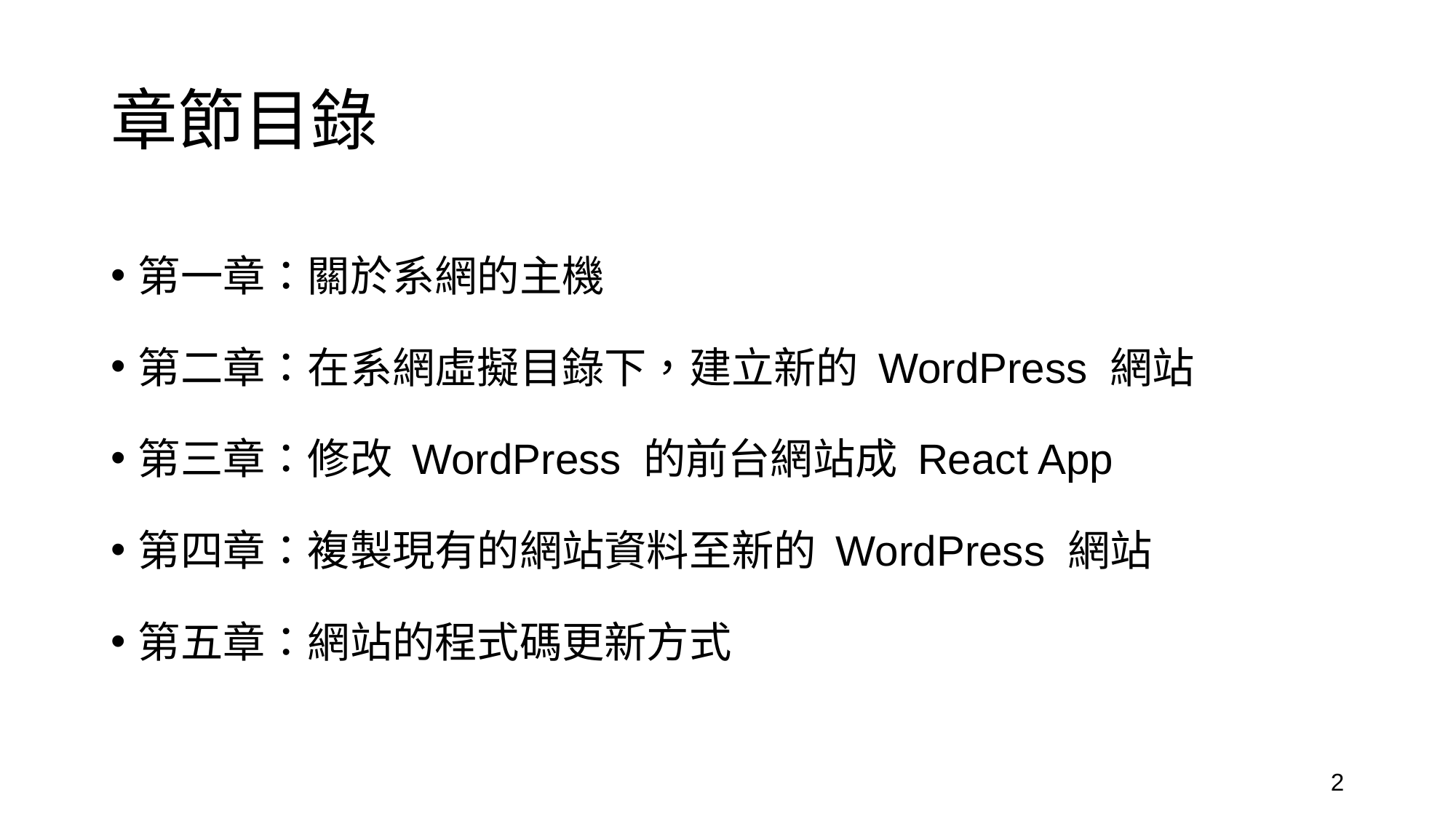

# 章節目錄
第一章：關於系網的主機
第二章：在系網虛擬目錄下，建立新的 WordPress 網站
第三章：修改 WordPress 的前台網站成 React App
第四章：複製現有的網站資料至新的 WordPress 網站
第五章：網站的程式碼更新方式
2